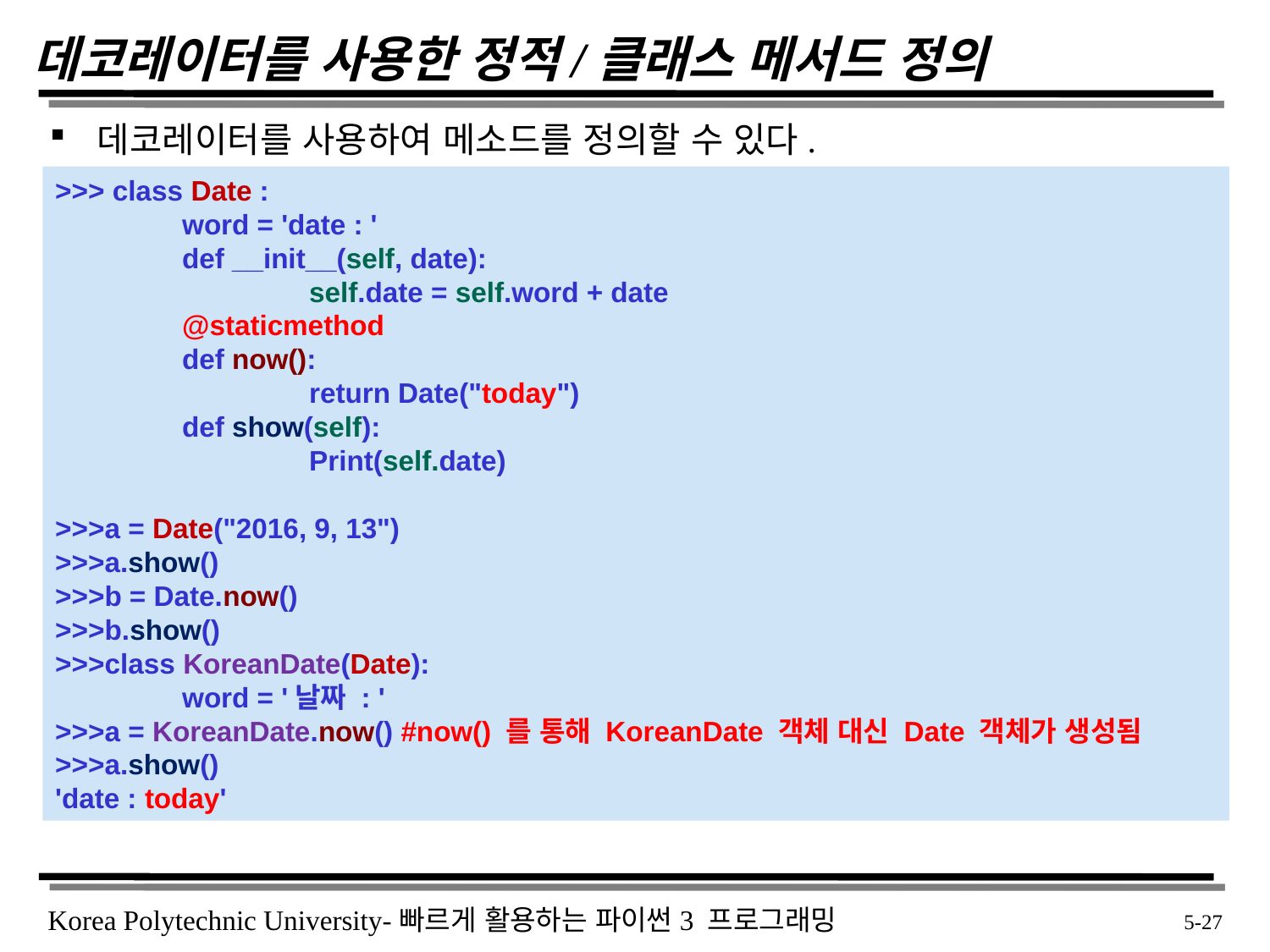

# 데코레이터를 사용한 정적/클래스 메서드 정의
데코레이터를 사용하여 메소드를 정의할 수 있다.

>>> class Date :
	word = 'date : '
	def __init__(self, date):
		self.date = self.word + date
	@staticmethod
	def now():
		return Date("today")
	def show(self):
		Print(self.date)

>>>a = Date("2016, 9, 13")
>>>a.show()
>>>b = Date.now()
>>>b.show()
>>>class KoreanDate(Date):
	word = '날짜 : '
>>>a = KoreanDate.now() #now() 를 통해 KoreanDate 객체 대신 Date 객체가 생성됨
>>>a.show()
'date : today'
 5-27